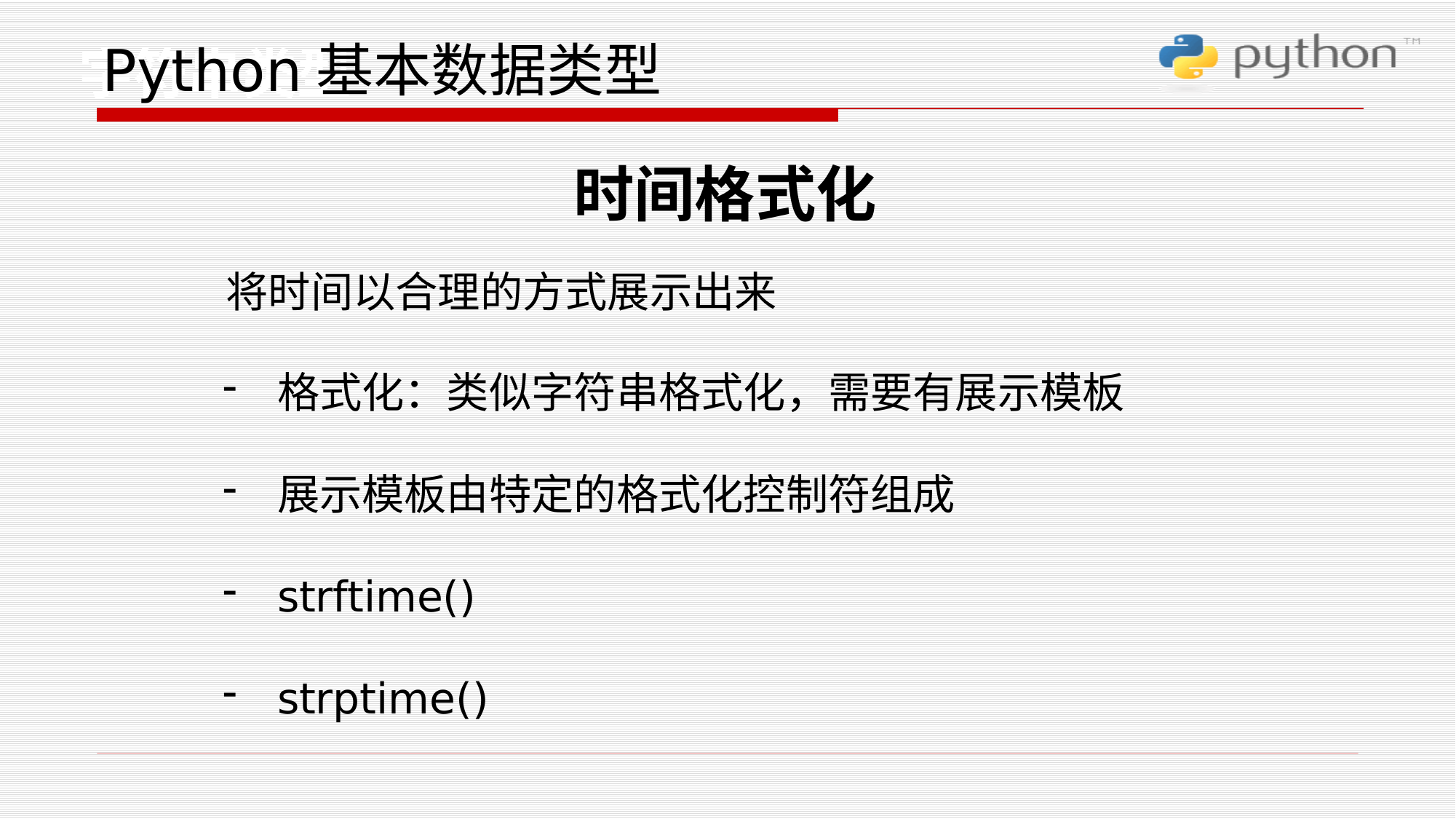

字符串类型
# Python基本数据类型
时间格式化
将时间以合理的方式展示出来
格式化：类似字符串格式化，需要有展示模板

展示模板由特定的格式化控制符组成

strftime()

strptime()